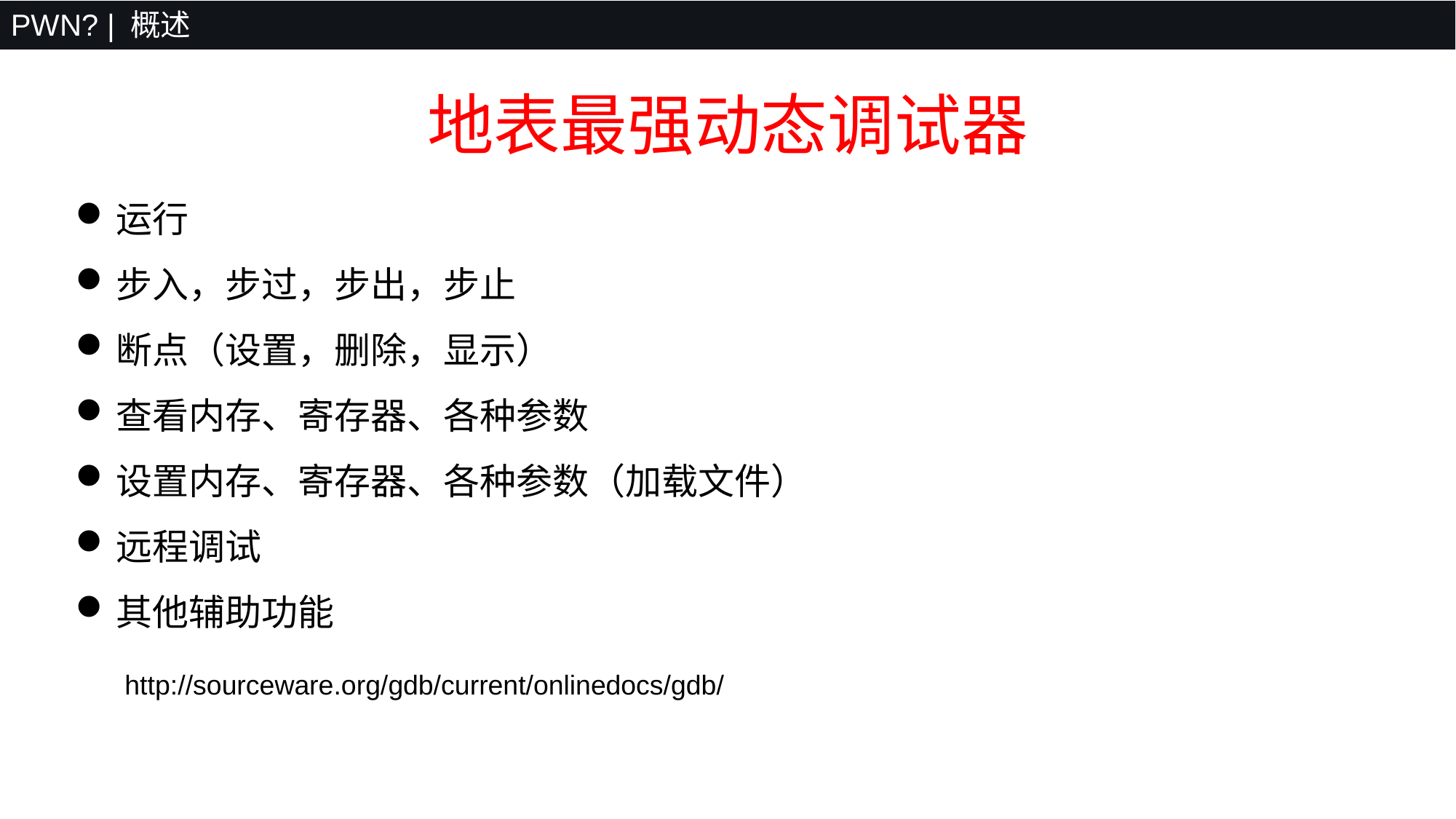

PWN? | 概述
地表最强动态调试器
运行
步入，步过，步出，步止
断点（设置，删除，显示）
查看内存、寄存器、各种参数
设置内存、寄存器、各种参数（加载文件）
远程调试
其他辅助功能
http://sourceware.org/gdb/current/onlinedocs/gdb/